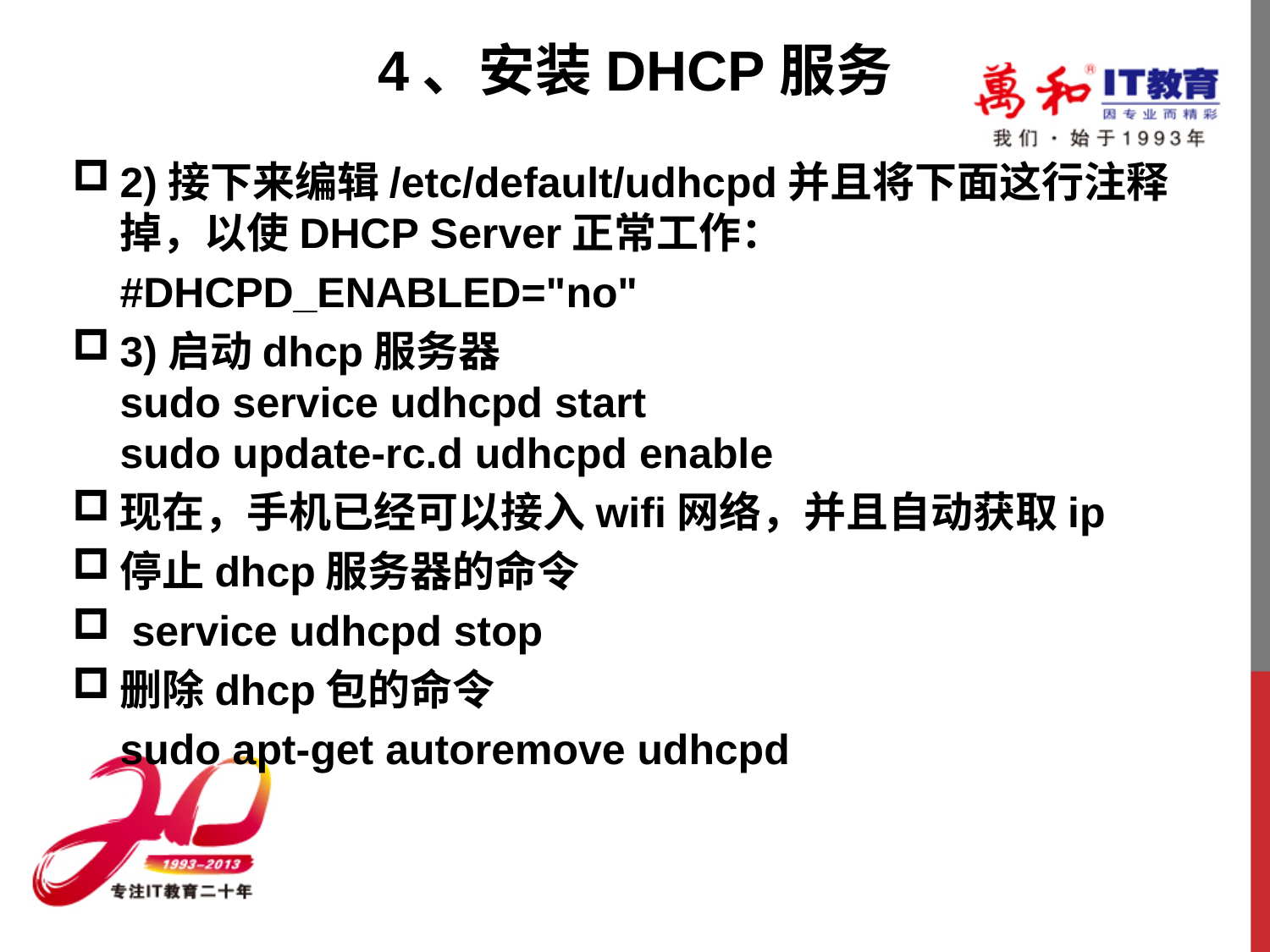

# 4、安装DHCP服务
2)接下来编辑/etc/default/udhcpd并且将下面这行注释掉，以使DHCP Server正常工作：
	#DHCPD_ENABLED="no"
3)启动dhcp服务器
sudo service udhcpd start
sudo update-rc.d udhcpd enable
现在，手机已经可以接入wifi网络，并且自动获取ip
停止dhcp服务器的命令
 service udhcpd stop
删除dhcp包的命令
	sudo apt-get autoremove udhcpd